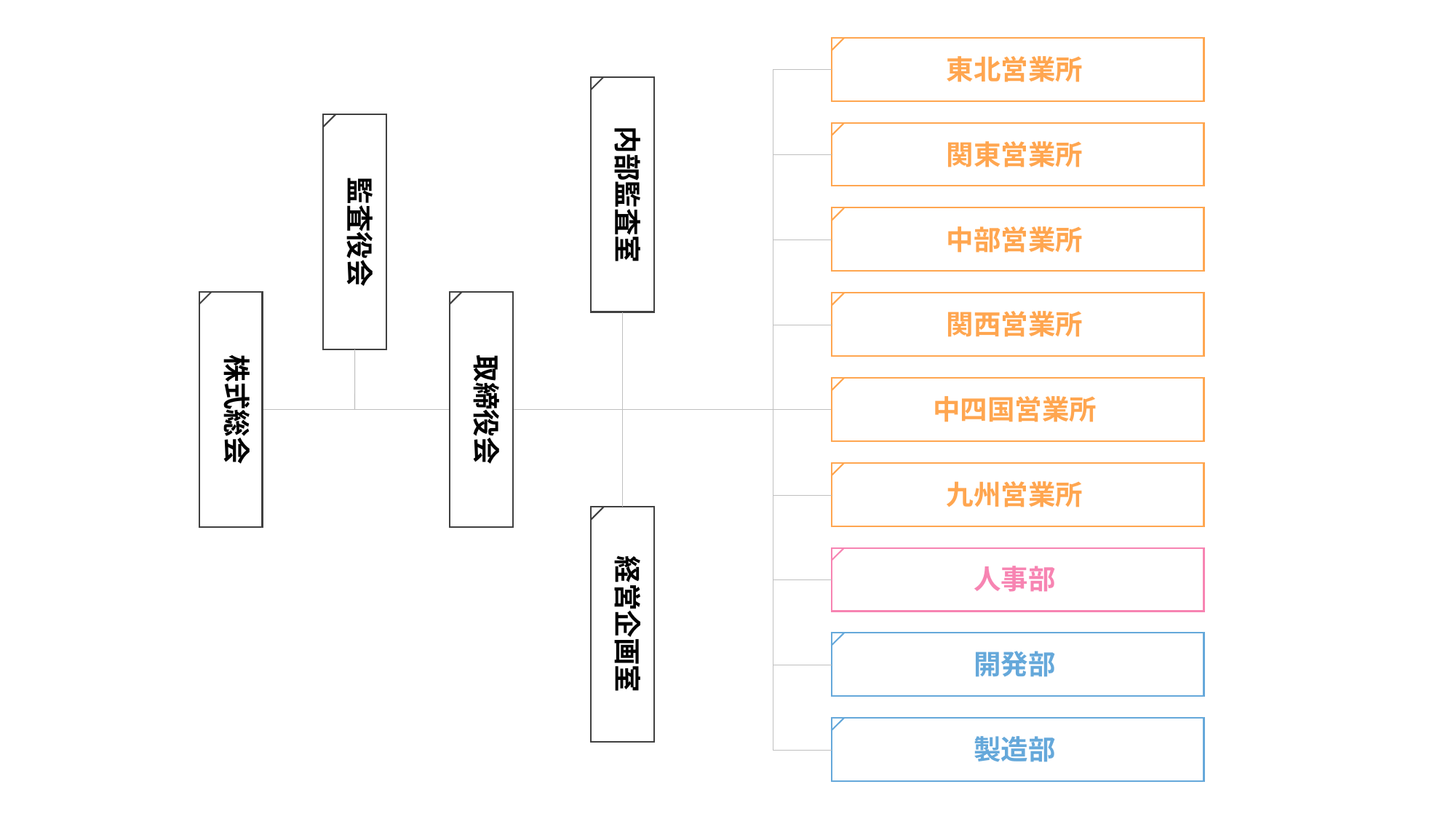

東北営業所
内部監査室

関東営業所
監査役会

中部営業所

関西営業所
株式総会
取締役会

中四国営業所

九州営業所
経営企画室

人事部

開発部

製造部